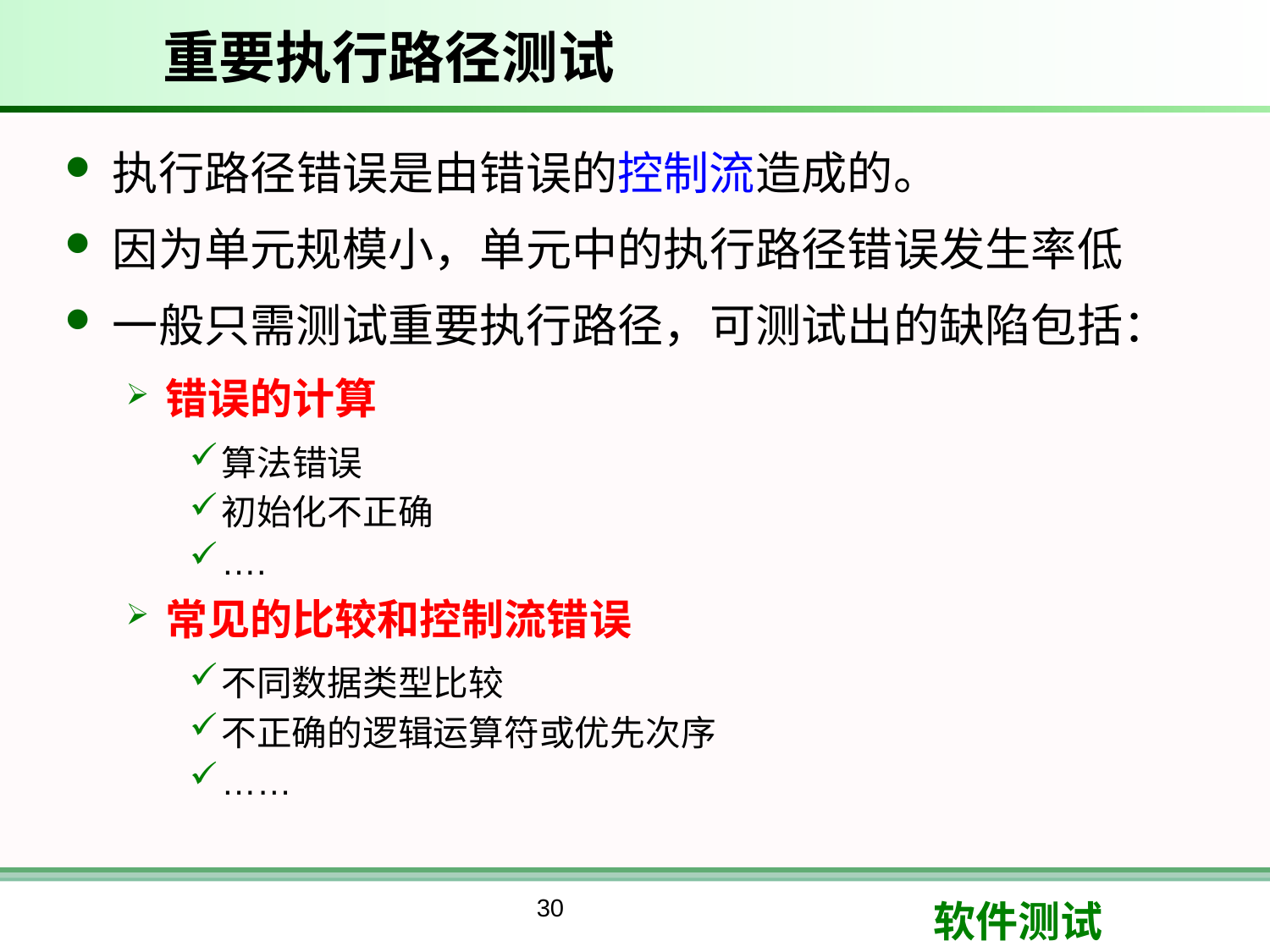

# 重要执行路径测试
执行路径错误是由错误的控制流造成的。
因为单元规模小，单元中的执行路径错误发生率低
一般只需测试重要执行路径，可测试出的缺陷包括：
错误的计算
算法错误
初始化不正确
….
常见的比较和控制流错误
不同数据类型比较
不正确的逻辑运算符或优先次序
……
30